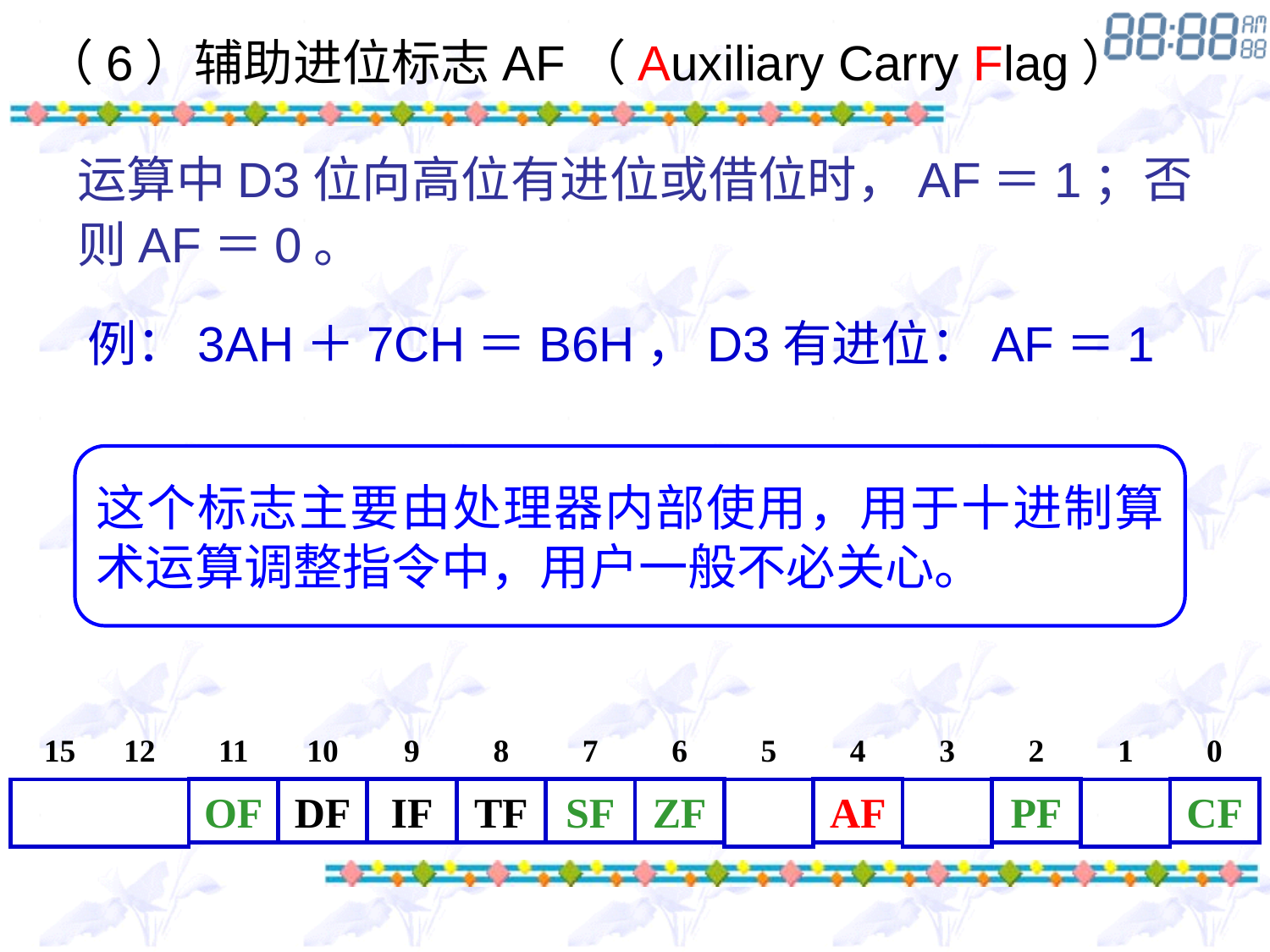

（6）辅助进位标志AF（Auxiliary Carry Flag）
运算中D3位向高位有进位或借位时，AF＝1；否则AF＝0。
例：3AH＋7CH＝B6H，D3有进位：AF＝1
这个标志主要由处理器内部使用，用于十进制算术运算调整指令中，用户一般不必关心。
15      12
11
10
9
8
7
6
5
4
3
2
1
0

OF
DF
IF
TF
SF
ZF

AF

PF

CF